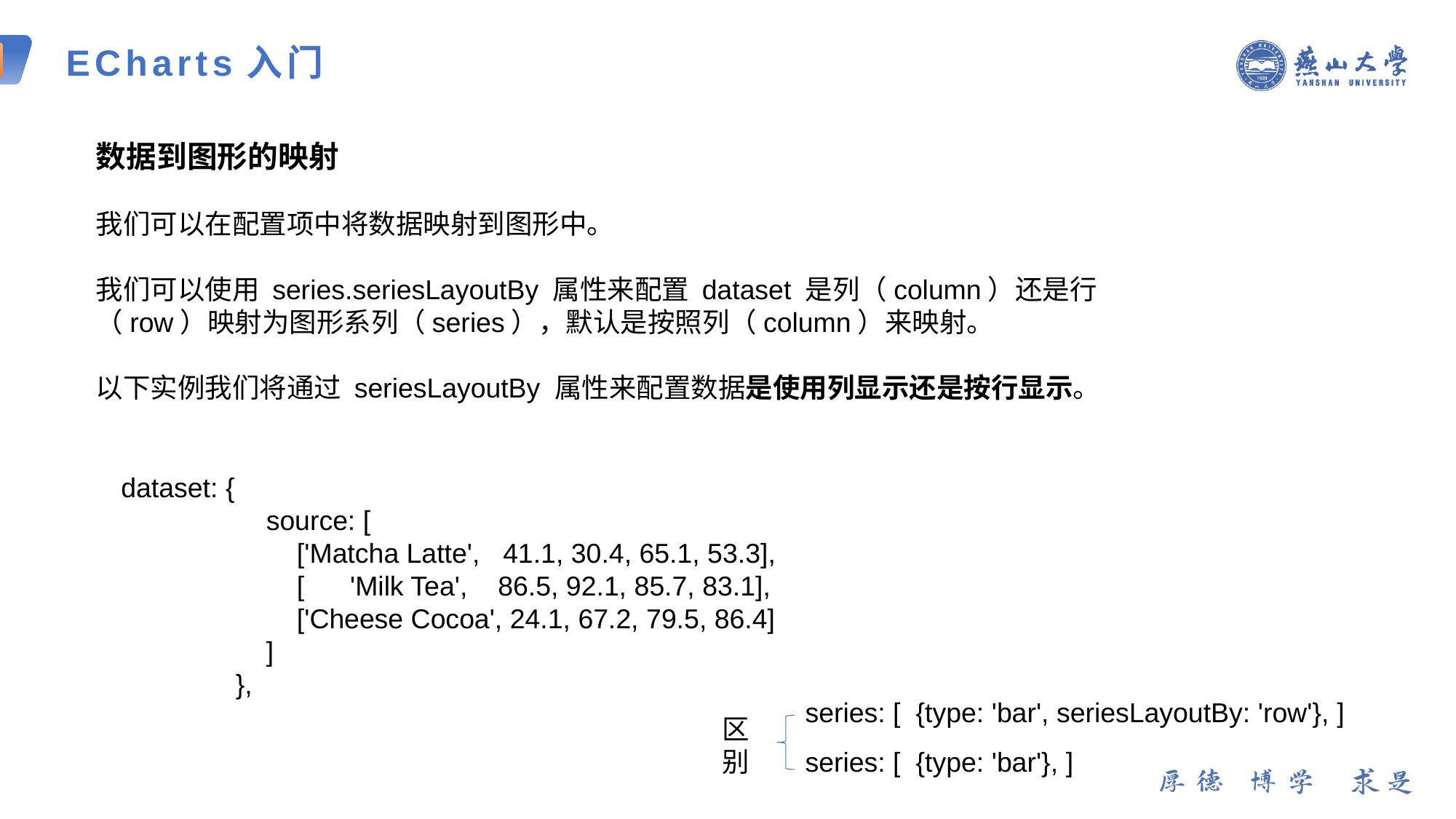

ECharts入门
数据到图形的映射

我们可以在配置项中将数据映射到图形中。

我们可以使用 series.seriesLayoutBy 属性来配置 dataset 是列（column）还是行（row）映射为图形系列（series），默认是按照列（column）来映射。

以下实例我们将通过 seriesLayoutBy 属性来配置数据是使用列显示还是按行显示。
 dataset: {
                    source: [
                        ['Matcha Latte',   41.1, 30.4, 65.1, 53.3],
                        [      'Milk Tea',    86.5, 92.1, 85.7, 83.1],
                        ['Cheese Cocoa', 24.1, 67.2, 79.5, 86.4]
                    ]
                },
series: [  {type: 'bar', seriesLayoutBy: 'row'}, ]
区别

series: [  {type: 'bar'}, ]